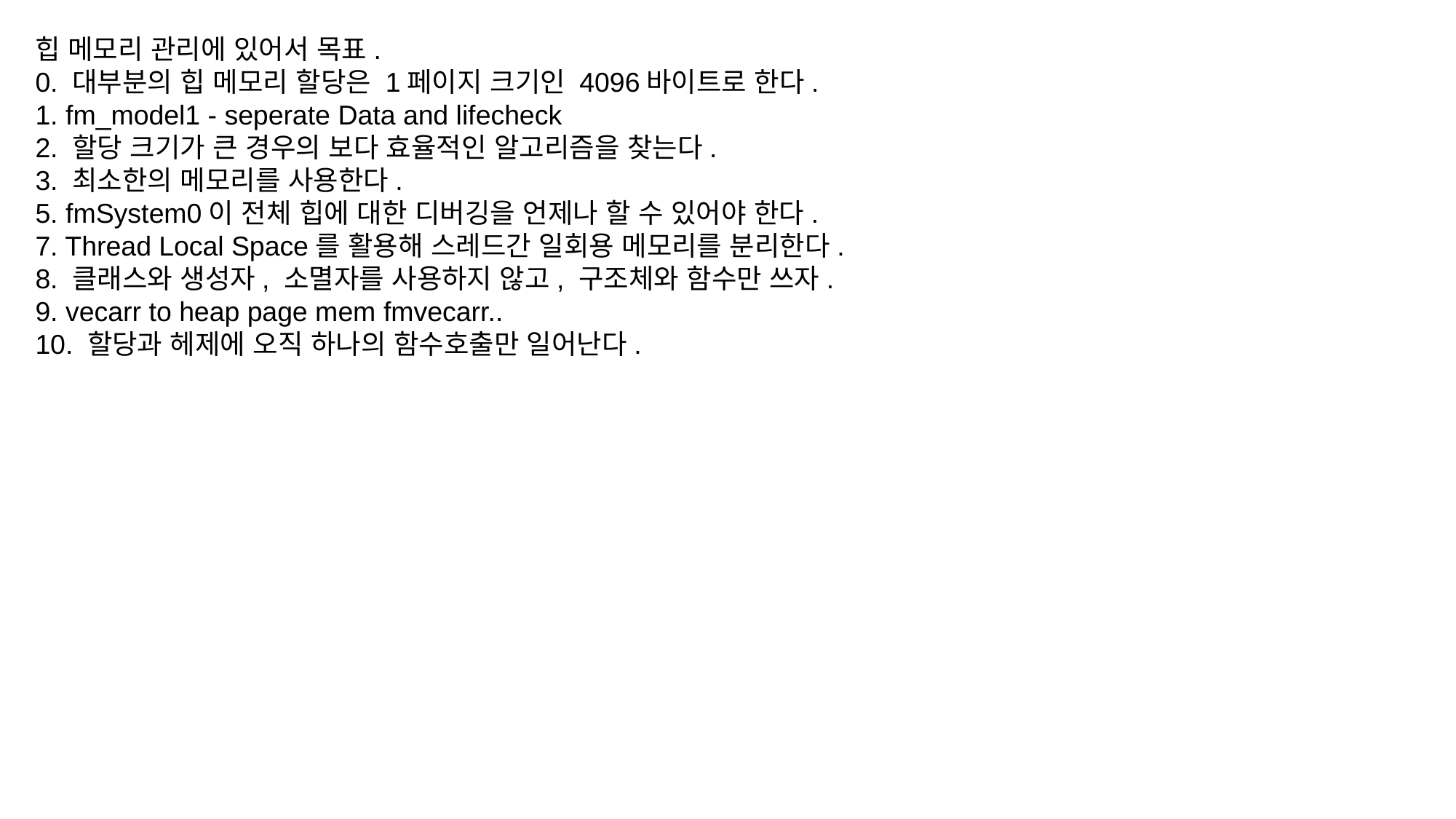

힙 메모리 관리에 있어서 목표.
0. 대부분의 힙 메모리 할당은 1페이지 크기인 4096바이트로 한다.
1. fm_model1 - seperate Data and lifecheck
2. 할당 크기가 큰 경우의 보다 효율적인 알고리즘을 찾는다.
3. 최소한의 메모리를 사용한다.
5. fmSystem0이 전체 힙에 대한 디버깅을 언제나 할 수 있어야 한다.
7. Thread Local Space를 활용해 스레드간 일회용 메모리를 분리한다.
8. 클래스와 생성자, 소멸자를 사용하지 않고, 구조체와 함수만 쓰자.
9. vecarr to heap page mem fmvecarr..
10. 할당과 헤제에 오직 하나의 함수호출만 일어난다.